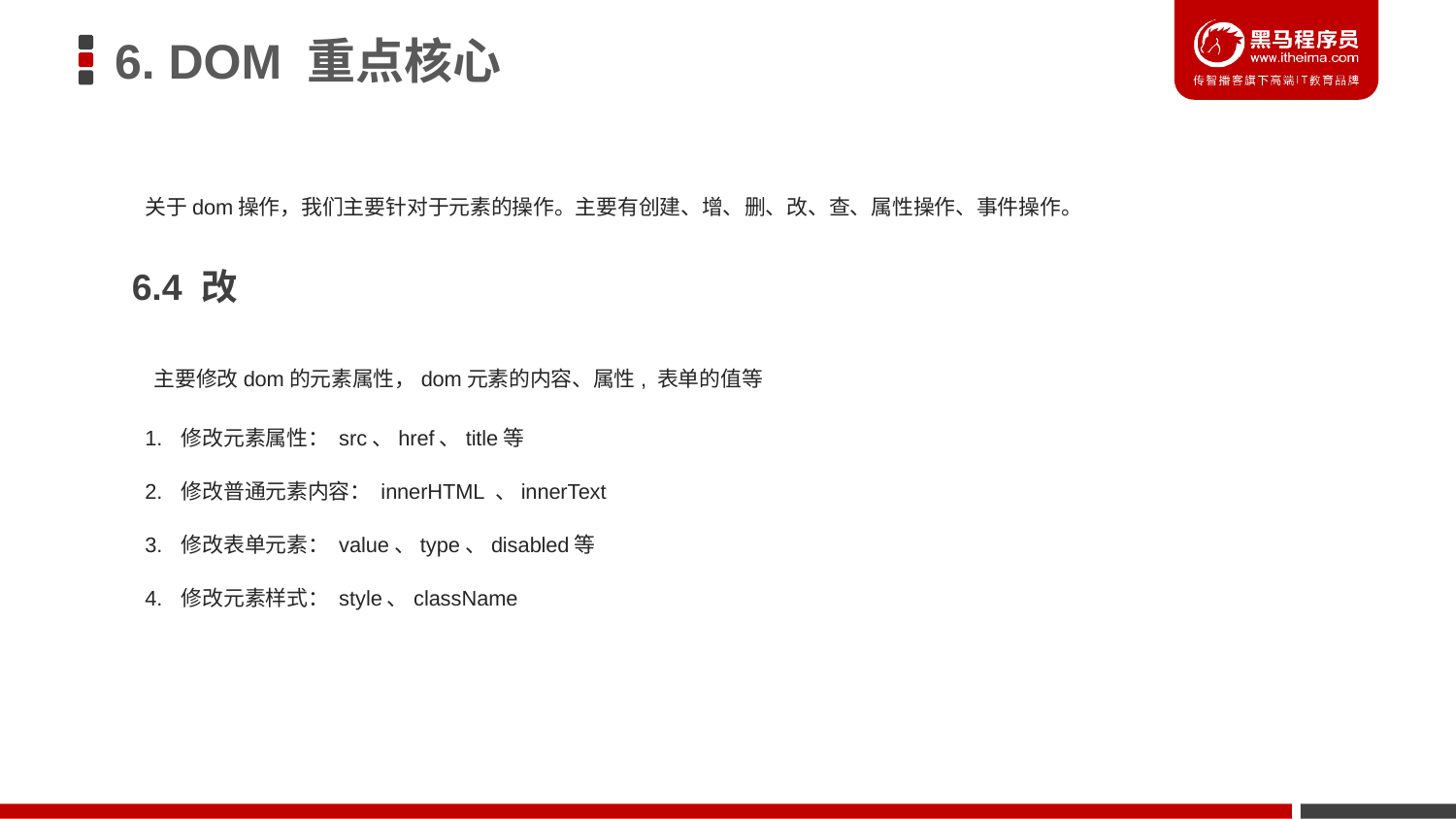

6. DOM 重点核心
关于dom操作，我们主要针对于元素的操作。主要有创建、增、删、改、查、属性操作、事件操作。
6.4 改
主要修改dom的元素属性，dom元素的内容、属性, 表单的值等
修改元素属性： src、href、title等
修改普通元素内容： innerHTML 、innerText
修改表单元素： value、type、disabled等
修改元素样式： style、className